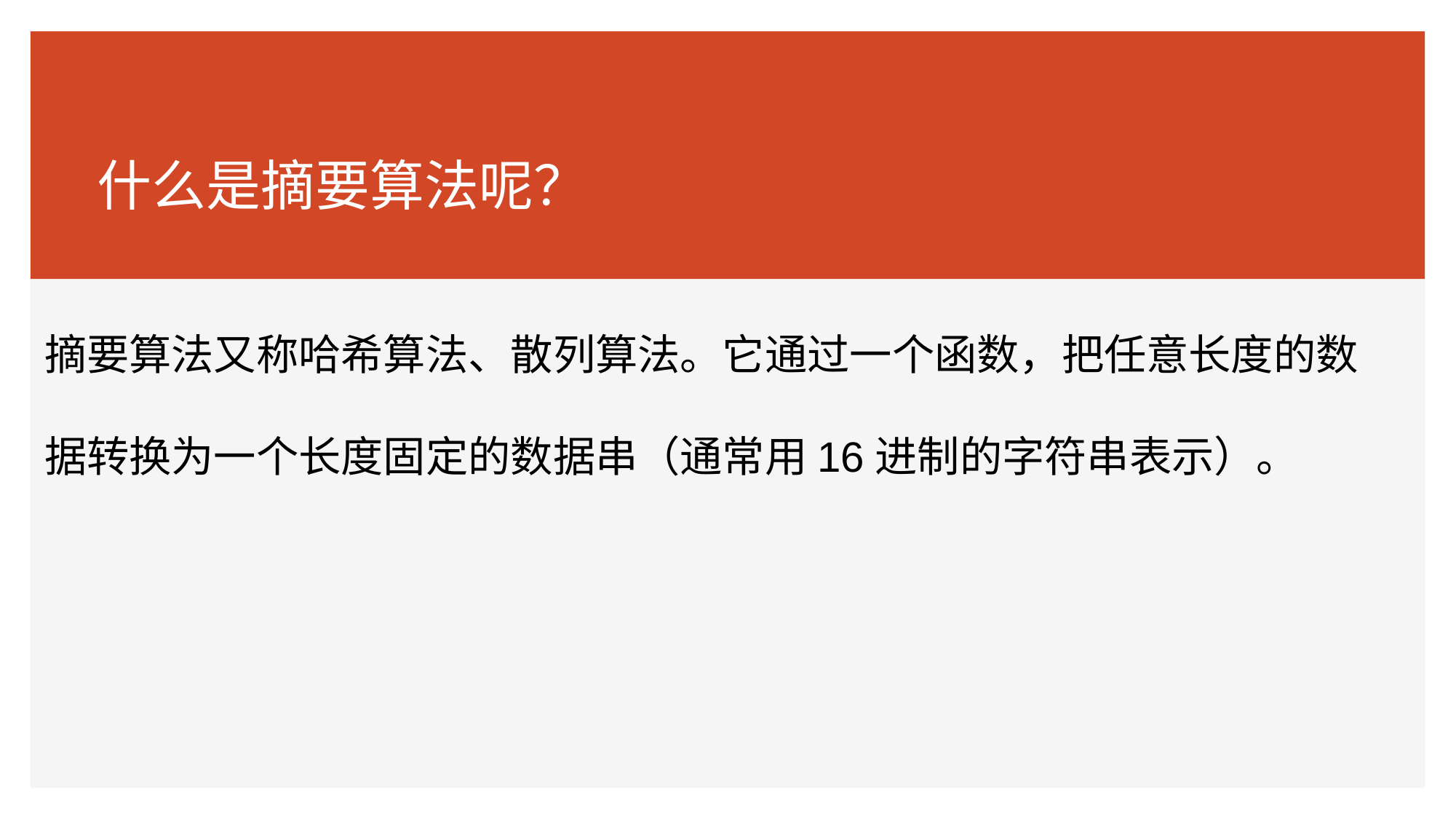

# 什么是摘要算法呢？
摘要算法又称哈希算法、散列算法。它通过一个函数，把任意长度的数据转换为一个长度固定的数据串（通常用16进制的字符串表示）。